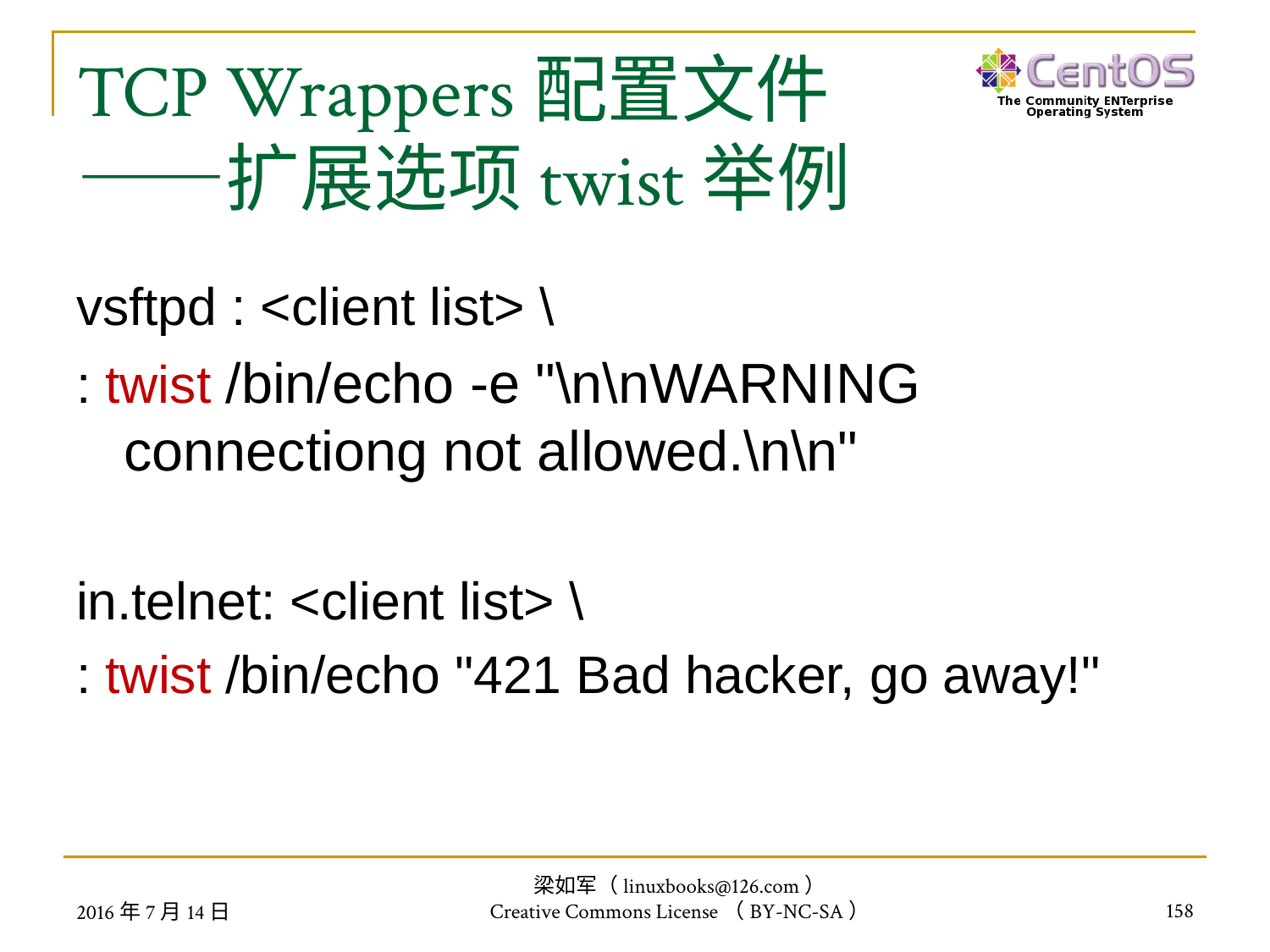

# TCP Wrappers配置文件 ——扩展选项twist举例
vsftpd : <client list> \
: twist /bin/echo -e "\n\nWARNING connectiong not allowed.\n\n"

in.telnet: <client list> \
: twist /bin/echo "421 Bad hacker, go away!"
梁如军（linuxbooks@126.com）
Creative Commons License（BY-NC-SA）
2016年7月14日
158